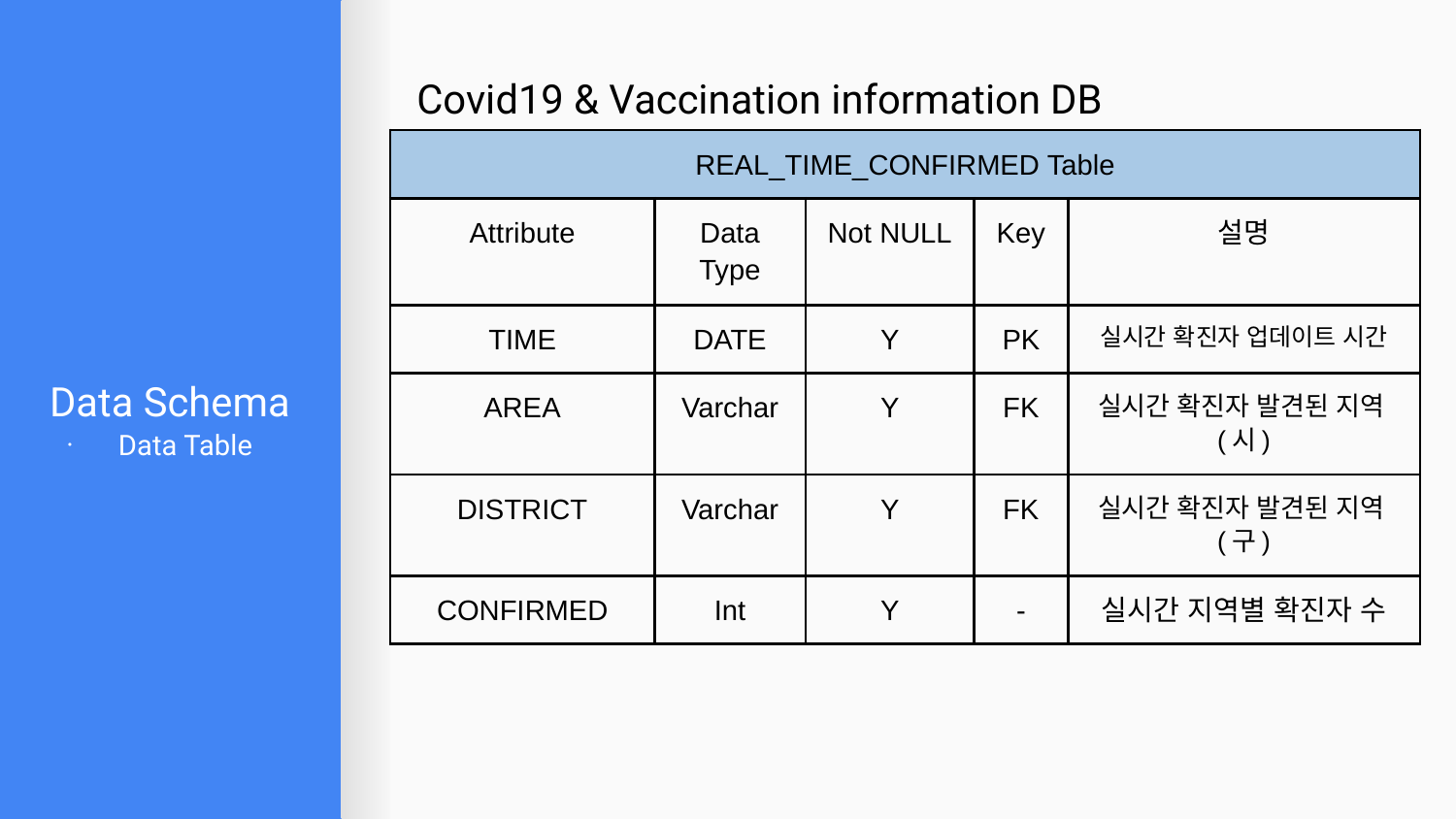

Covid19 & Vaccination information DB
| REAL\_TIME\_CONFIRMED Table |  |  |  |  |
| --- | --- | --- | --- | --- |
| Attribute | Data Type | Not NULL | Key | 설명 |
| TIME | DATE | Y | PK | 실시간 확진자 업데이트 시간 |
| AREA | Varchar | Y | FK | 실시간 확진자 발견된 지역(시) |
| DISTRICT | Varchar | Y | FK | 실시간 확진자 발견된 지역(구) |
| CONFIRMED | Int | Y | - | 실시간 지역별 확진자 수 |
# Data Schema
Data Table